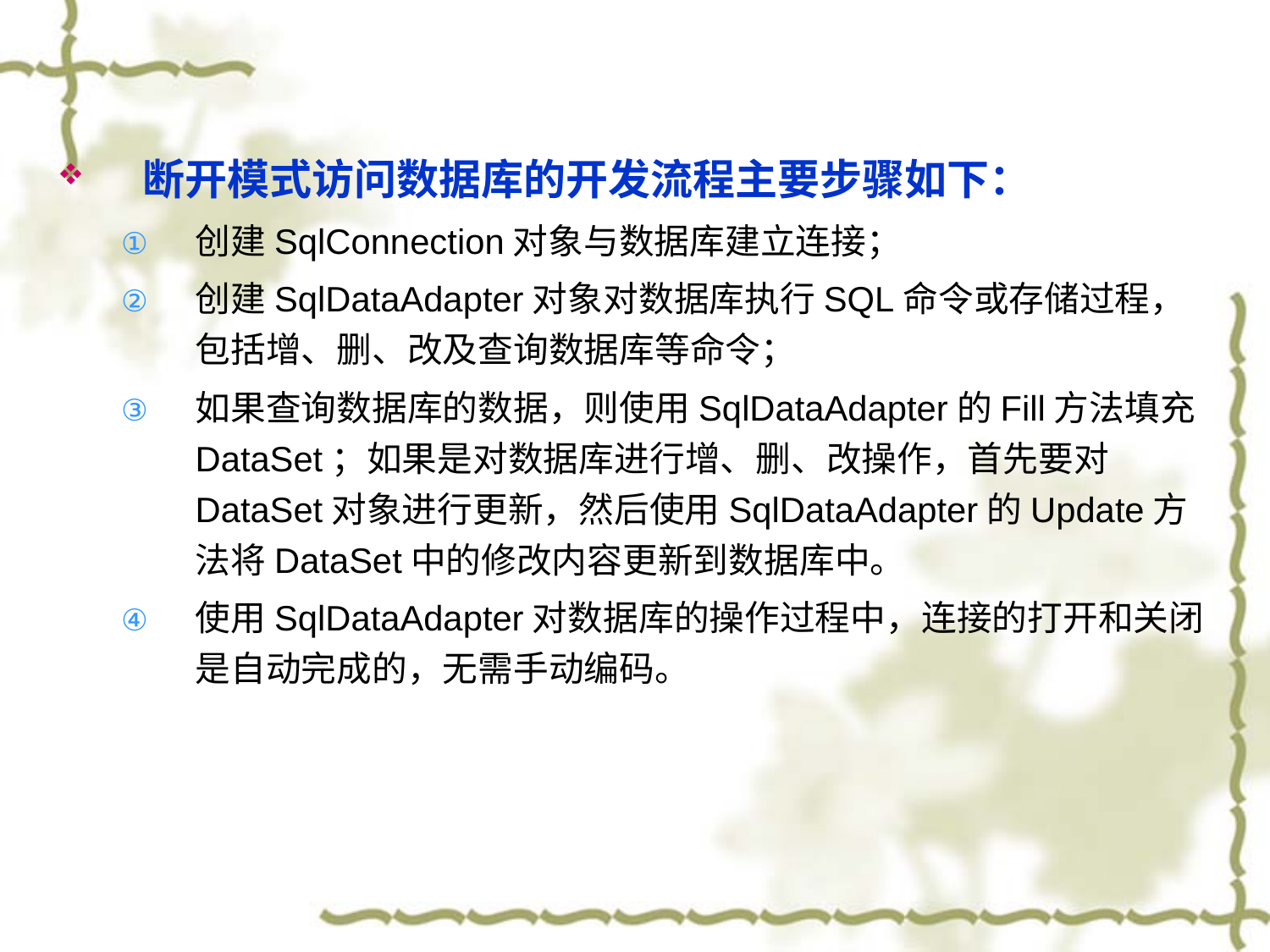

断开模式访问数据库的开发流程主要步骤如下：
创建SqlConnection对象与数据库建立连接；
创建SqlDataAdapter对象对数据库执行SQL命令或存储过程，包括增、删、改及查询数据库等命令；
如果查询数据库的数据，则使用SqlDataAdapter的Fill方法填充DataSet；如果是对数据库进行增、删、改操作，首先要对DataSet对象进行更新，然后使用SqlDataAdapter的Update方法将DataSet中的修改内容更新到数据库中。
使用SqlDataAdapter对数据库的操作过程中，连接的打开和关闭是自动完成的，无需手动编码。